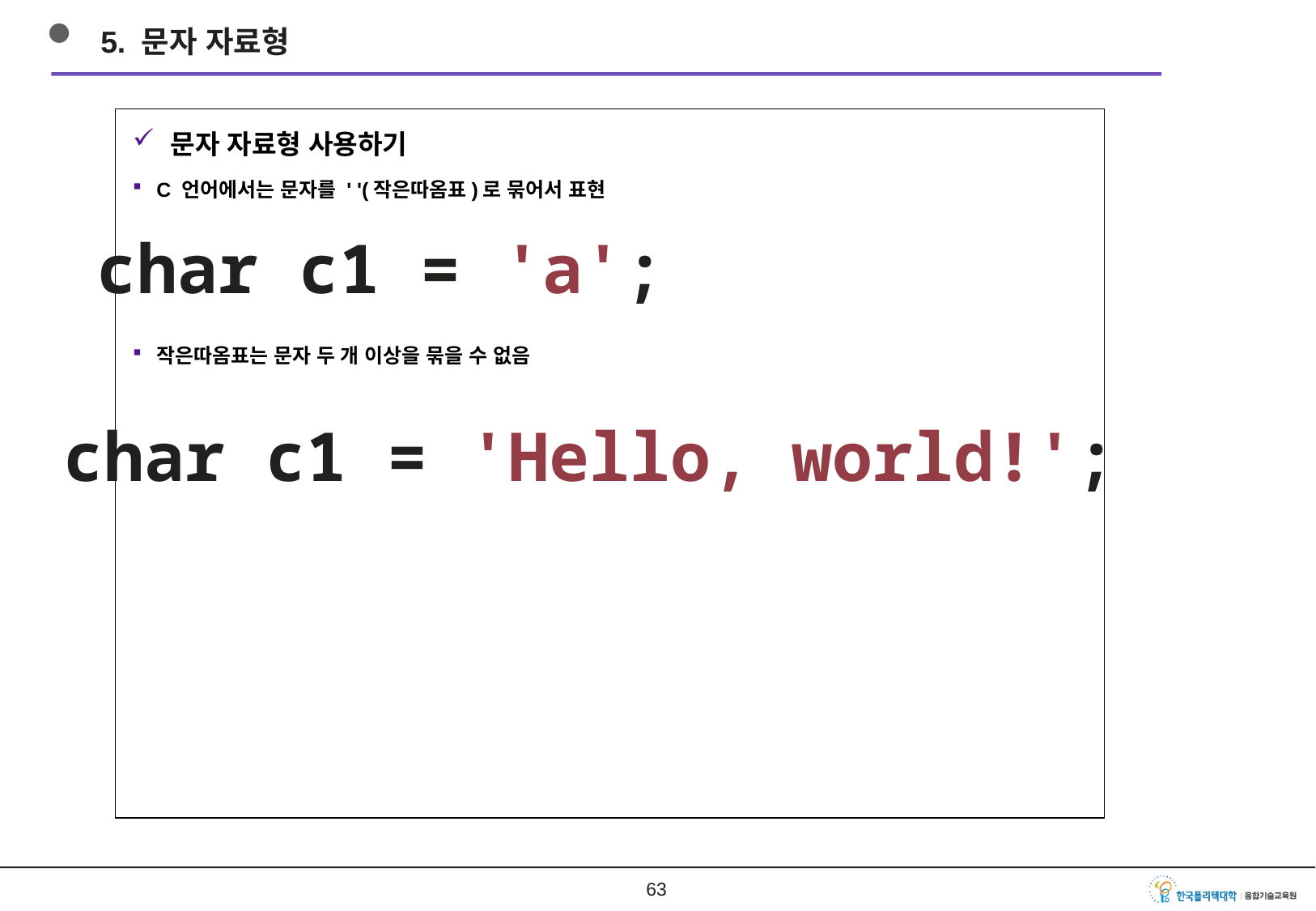

5. 문자 자료형
문자 자료형 사용하기
C 언어에서는 문자를 ' '(작은따옴표)로 묶어서 표현

작은따옴표는 문자 두 개 이상을 묶을 수 없음

char c1 = 'a';
char c1 = 'Hello, world!';
63